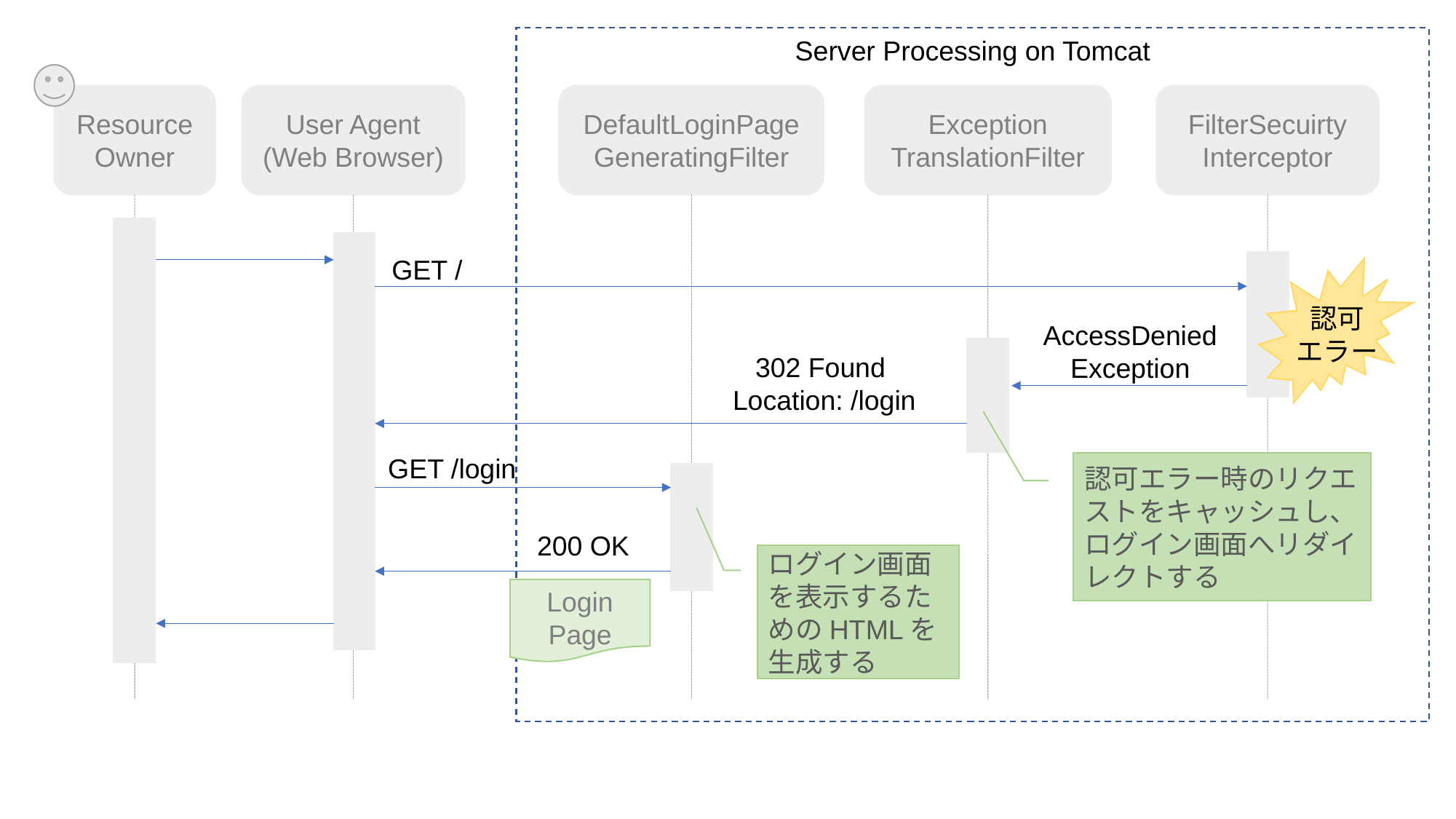

Server Processing on Tomcat

Resource
Owner
User Agent
(Web Browser)
DefaultLoginPage
GeneratingFilter
Exception
TranslationFilter
FilterSecuirty
Interceptor

GET /

認可
エラー
AccessDenied
Exception

302 Found
Location: /login
GET /login
認可エラー時のリクエストをキャッシュし、ログイン画面へリダイレクトする

200 OK
ログイン画面を表示するためのHTMLを生成する
Login
Page